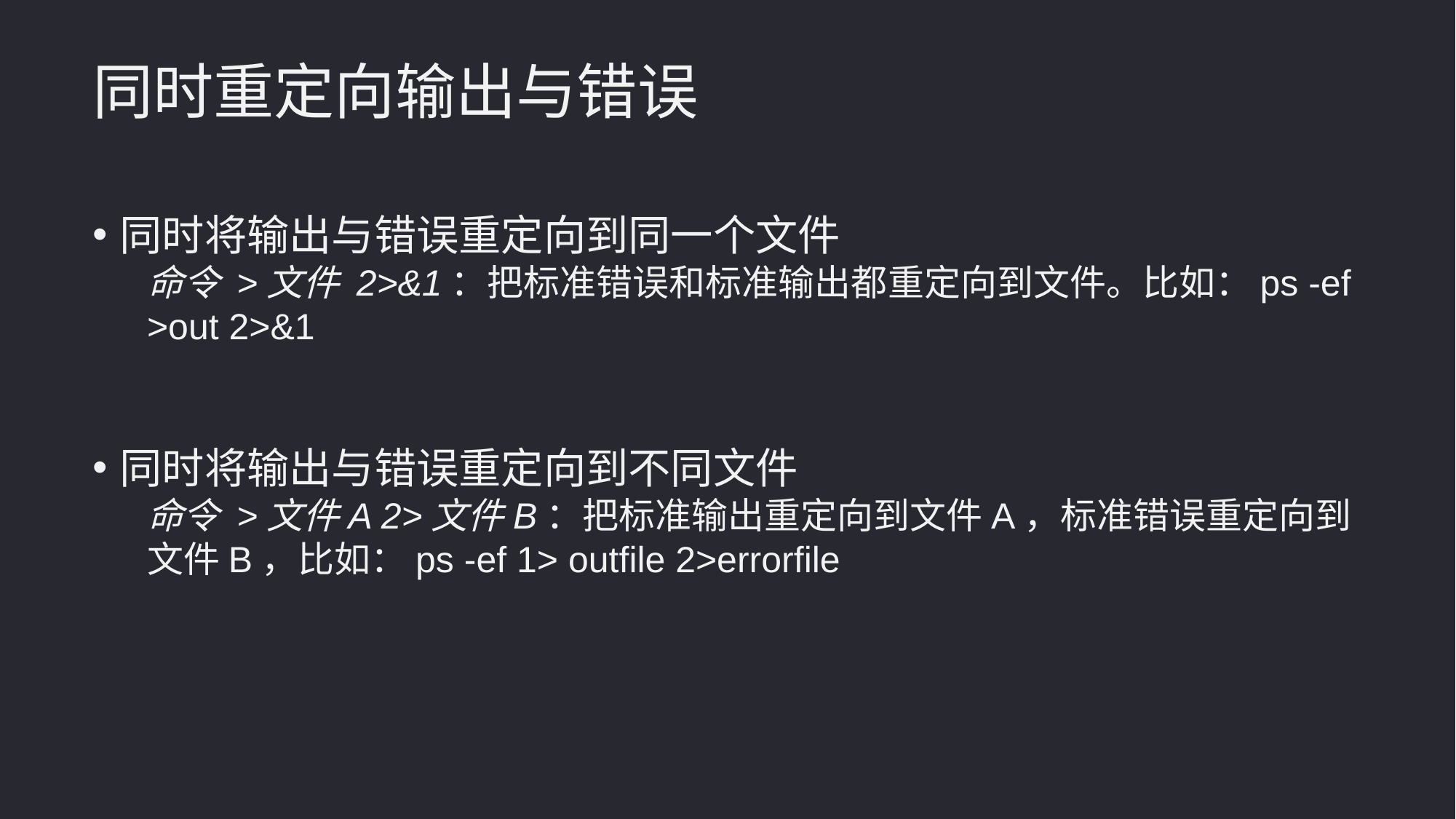

同时重定向输出与错误
同时将输出与错误重定向到同一个文件
命令 >文件 2>&1：把标准错误和标准输出都重定向到文件。比如：ps -ef >out 2>&1

同时将输出与错误重定向到不同文件
命令 >文件A 2>文件B：把标准输出重定向到文件A，标准错误重定向到文件B，比如：ps -ef 1> outfile 2>errorfile